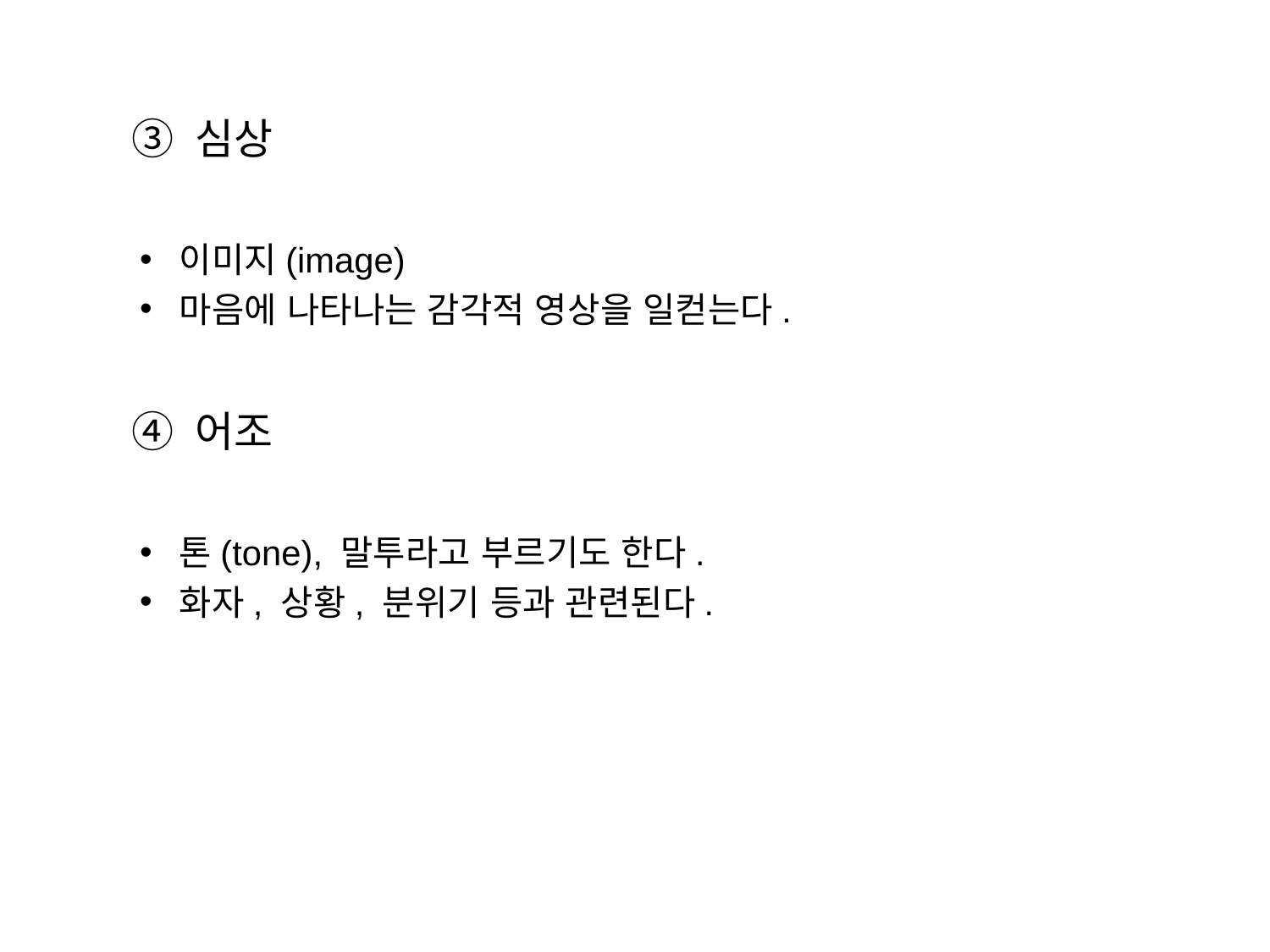

심상

이미지(image)
마음에 나타나는 감각적 영상을 일컫는다.

어조

톤(tone), 말투라고 부르기도 한다.
화자, 상황, 분위기 등과 관련된다.